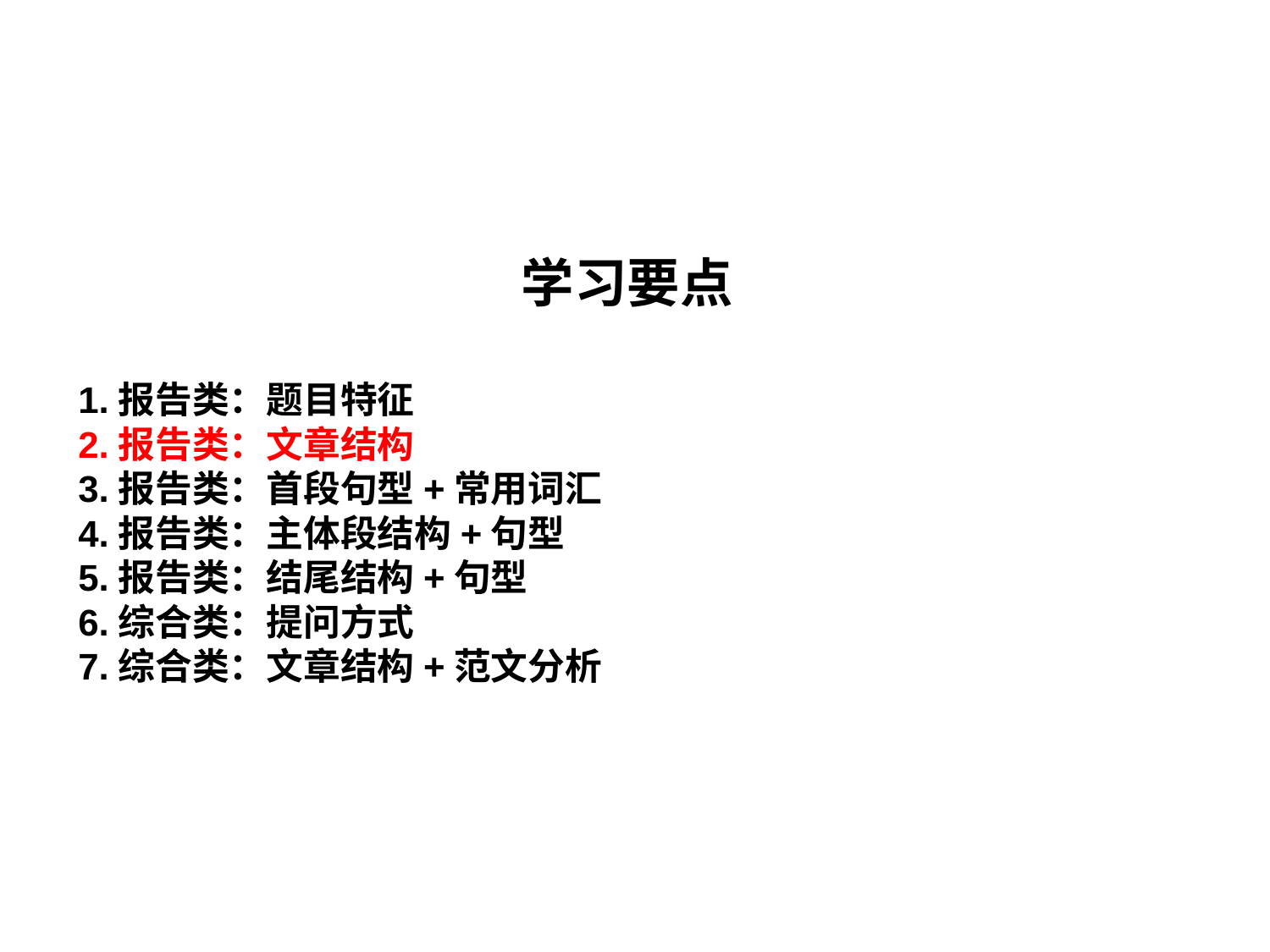

学习要点

1.报告类：题目特征
2.报告类：文章结构
3.报告类：首段句型+常用词汇
4.报告类：主体段结构+句型
5.报告类：结尾结构+句型
6.综合类：提问方式
7.综合类：文章结构+范文分析